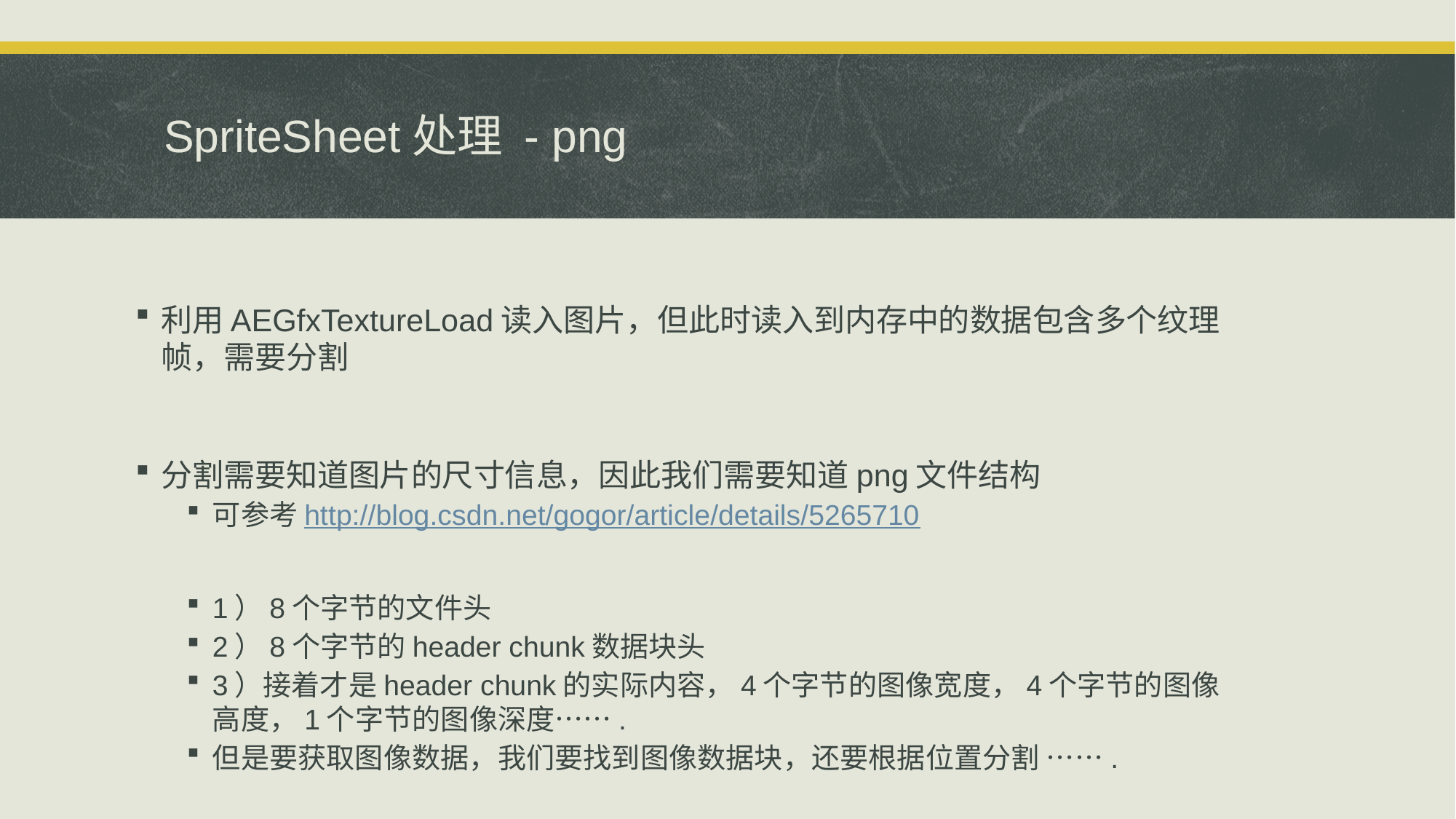

# SpriteSheet处理 - png
利用AEGfxTextureLoad读入图片，但此时读入到内存中的数据包含多个纹理帧，需要分割

分割需要知道图片的尺寸信息，因此我们需要知道png文件结构
可参考http://blog.csdn.net/gogor/article/details/5265710

1）8个字节的文件头
2）8个字节的header chunk数据块头
3）接着才是header chunk的实际内容，4个字节的图像宽度，4个字节的图像高度，1个字节的图像深度…….
但是要获取图像数据，我们要找到图像数据块，还要根据位置分割 …….